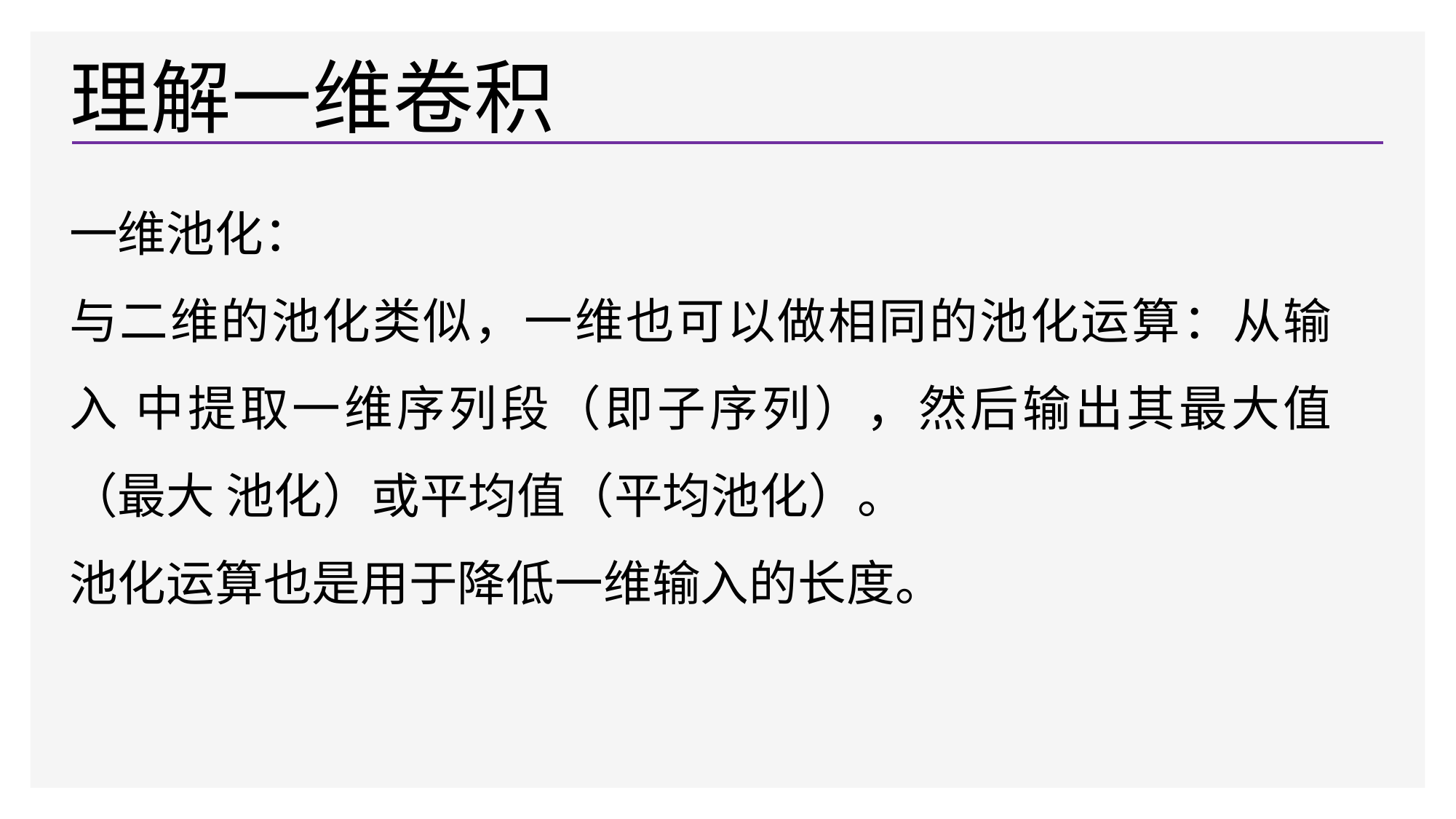

# 理解一维卷积
一维池化：
与二维的池化类似，一维也可以做相同的池化运算：从输入 中提取一维序列段（即子序列），然后输出其最大值（最大 池化）或平均值（平均池化）。
池化运算也是用于降低一维输入的长度。